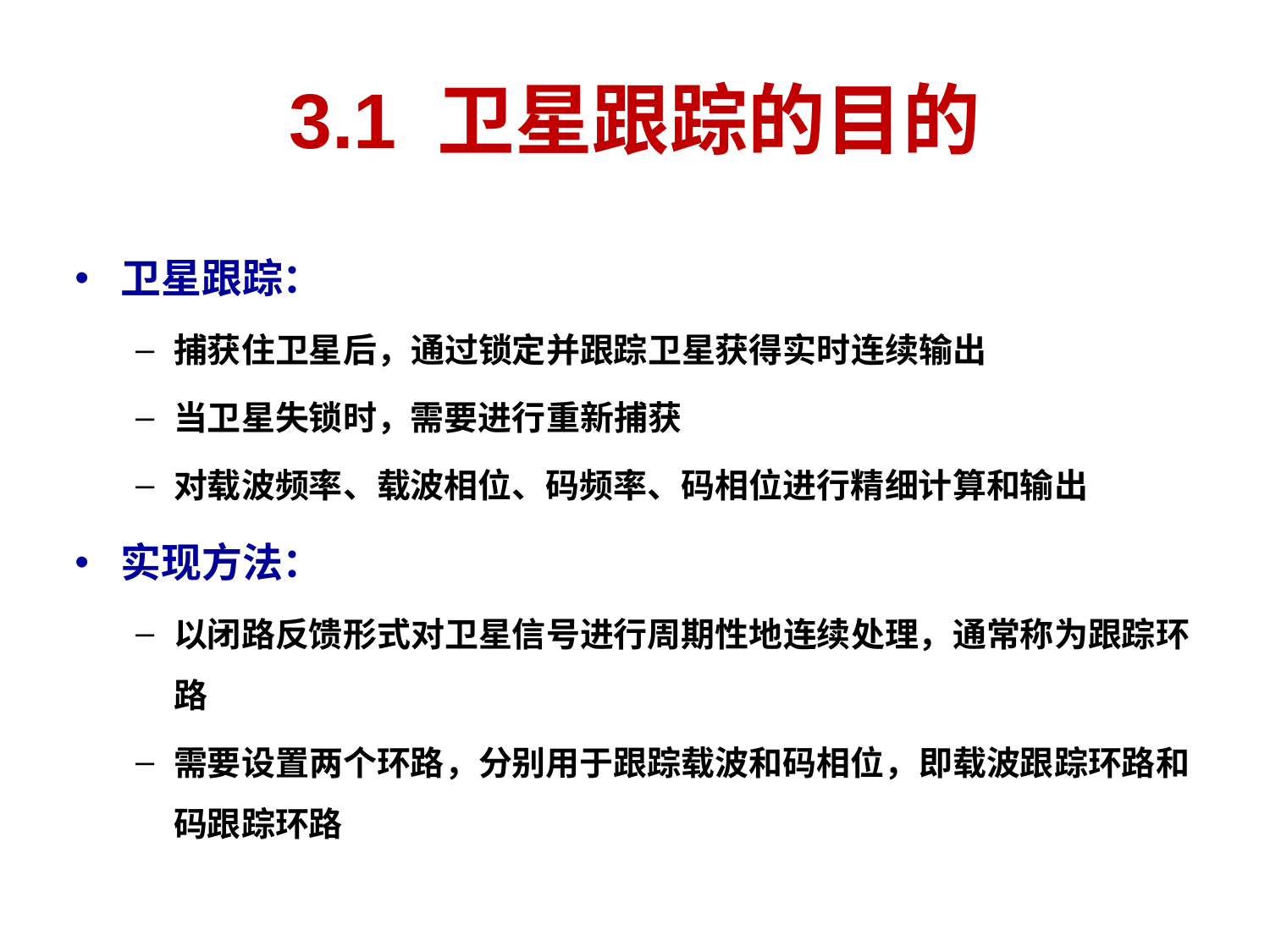

# 3.1 卫星跟踪的目的
卫星跟踪：
捕获住卫星后，通过锁定并跟踪卫星获得实时连续输出
当卫星失锁时，需要进行重新捕获
对载波频率、载波相位、码频率、码相位进行精细计算和输出
实现方法：
以闭路反馈形式对卫星信号进行周期性地连续处理，通常称为跟踪环路
需要设置两个环路，分别用于跟踪载波和码相位，即载波跟踪环路和码跟踪环路